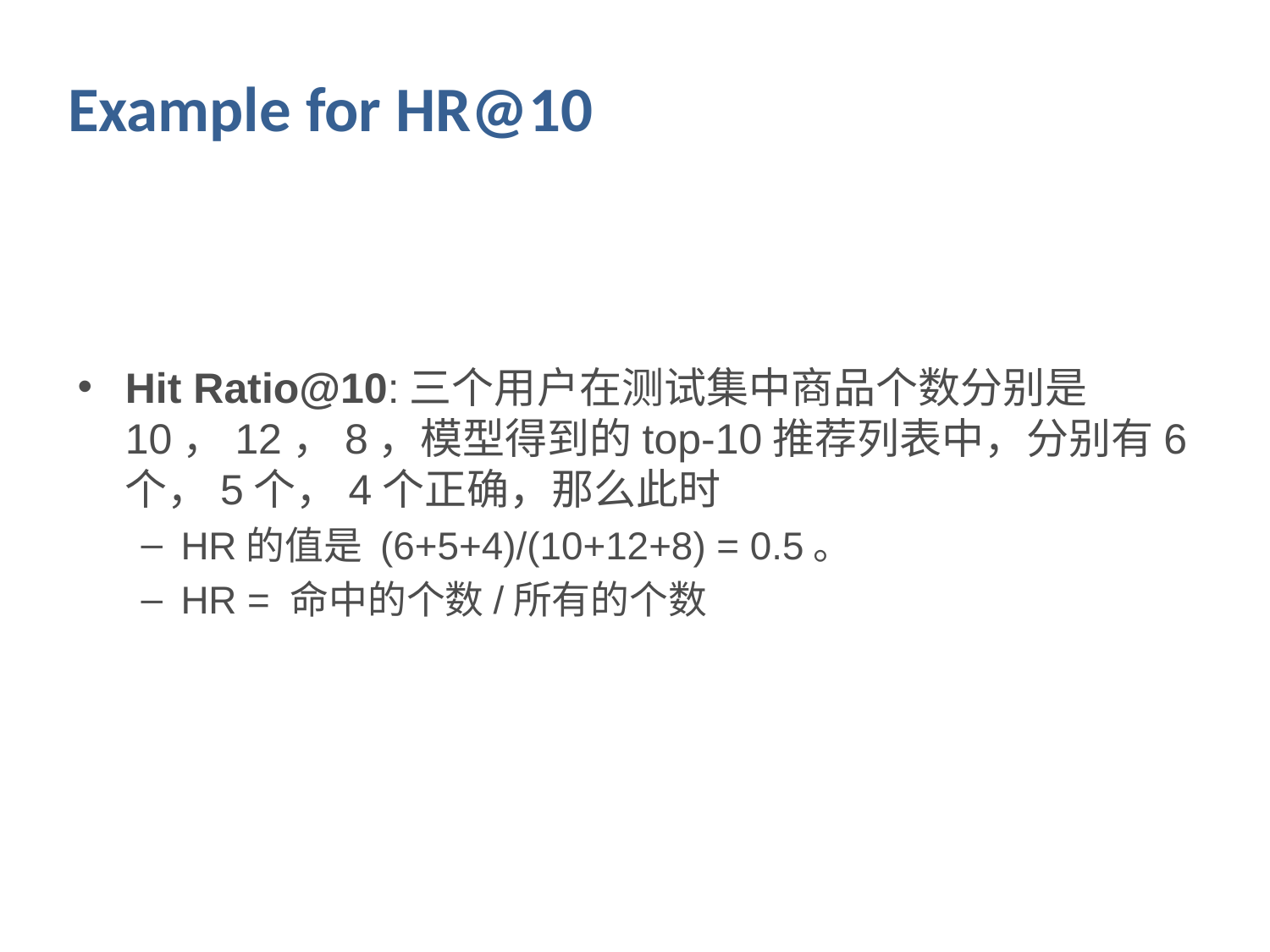

# Example for HR@10

Hit Ratio@10:三个用户在测试集中商品个数分别是10，12，8，模型得到的top-10推荐列表中，分别有6个，5个，4个正确，那么此时
HR的值是 (6+5+4)/(10+12+8) = 0.5。
HR = 命中的个数/所有的个数

13